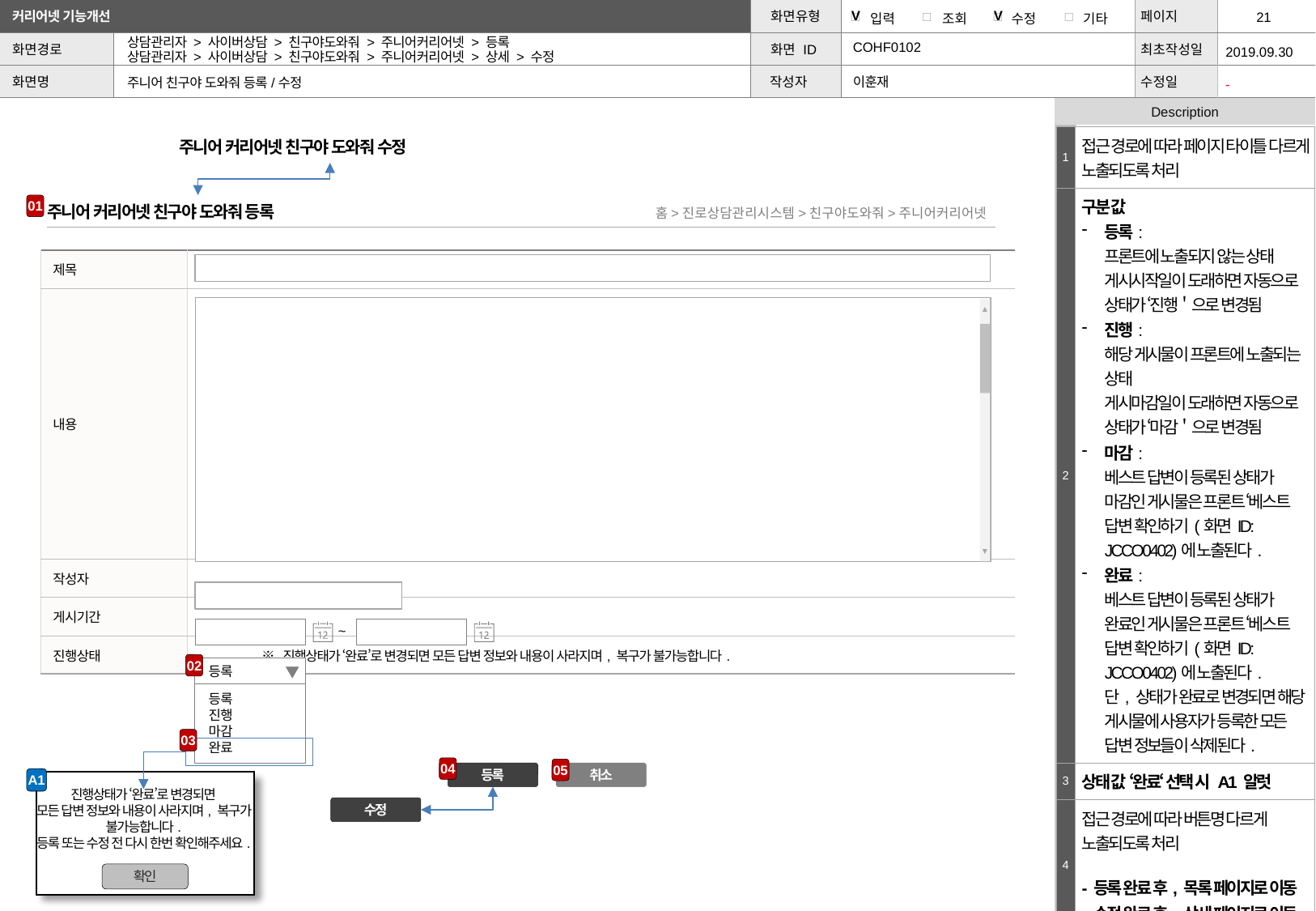

| V |  |  |  | V |  |  |  |
| --- | --- | --- | --- | --- | --- | --- | --- |
COHF0102
2019.09.30
상담관리자 > 사이버상담 > 친구야도와줘 > 주니어커리어넷 > 등록
상담관리자 > 사이버상담 > 친구야도와줘 > 주니어커리어넷 > 상세 > 수정
이훈재
주니어 친구야 도와줘 등록/수정
-
| 1 | 접근 경로에 따라 페이지 타이틀 다르게 노출되도록 처리 |
| --- | --- |
| 2 | 구분 값 등록: 프론트에 노출되지 않는 상태 게시시작일이 도래하면 자동으로 상태가 ‘진행＇으로 변경됨 진행: 해당 게시물이 프론트에 노출되는 상태 게시마감일이 도래하면 자동으로 상태가 ‘마감＇으로 변경됨 마감: 베스트 답변이 등록된 상태가 마감인 게시물은 프론트 ‘베스트 답변 확인하기(화면ID: JCCO0402)에 노출된다. 완료: 베스트 답변이 등록된 상태가 완료인 게시물은 프론트 ‘베스트 답변 확인하기(화면ID: JCCO0402)에 노출된다. 단, 상태가 완료로 변경되면 해당 게시물에 사용자가 등록한 모든 답변 정보들이 삭제된다. |
| 3 | 상태 값 ‘완료‘ 선택 시 A1 알럿 |
| 4 | 접근 경로에 따라 버튼명 다르게 노출되도록 처리 - 등록 완료 후, 목록 페이지로 이동 - 수정 완료 후, 상세 페이지로 이동 |
| 5 | 등록 페이지일 경우 클릭 시, 목록 페이지로 이동 수정 페이지일 경우 클릭 시, 상세 페이지로 이동 |
주니어 커리어넷 친구야 도와줘 수정
01
주니어 커리어넷 친구야 도와줘 등록
홈>진로상담관리시스템>친구야도와줘>주니어커리어넷
| 제목 |  |
| --- | --- |
| 내용 |  |
| 작성자 |  |
| 게시기간 |  |
| 진행상태 | ※ 진행상태가 ‘완료’로 변경되면 모든 답변 정보와 내용이 사라지며, 복구가 불가능합니다. |

▲

▼

~

02
등록

등록
진행
마감
완료
03

04
05
등록
취소
A1

진행상태가 ‘완료’로 변경되면
모든 답변 정보와 내용이 사라지며, 복구가 불가능합니다.
등록 또는 수정 전 다시 한번 확인해주세요.
확인
수정